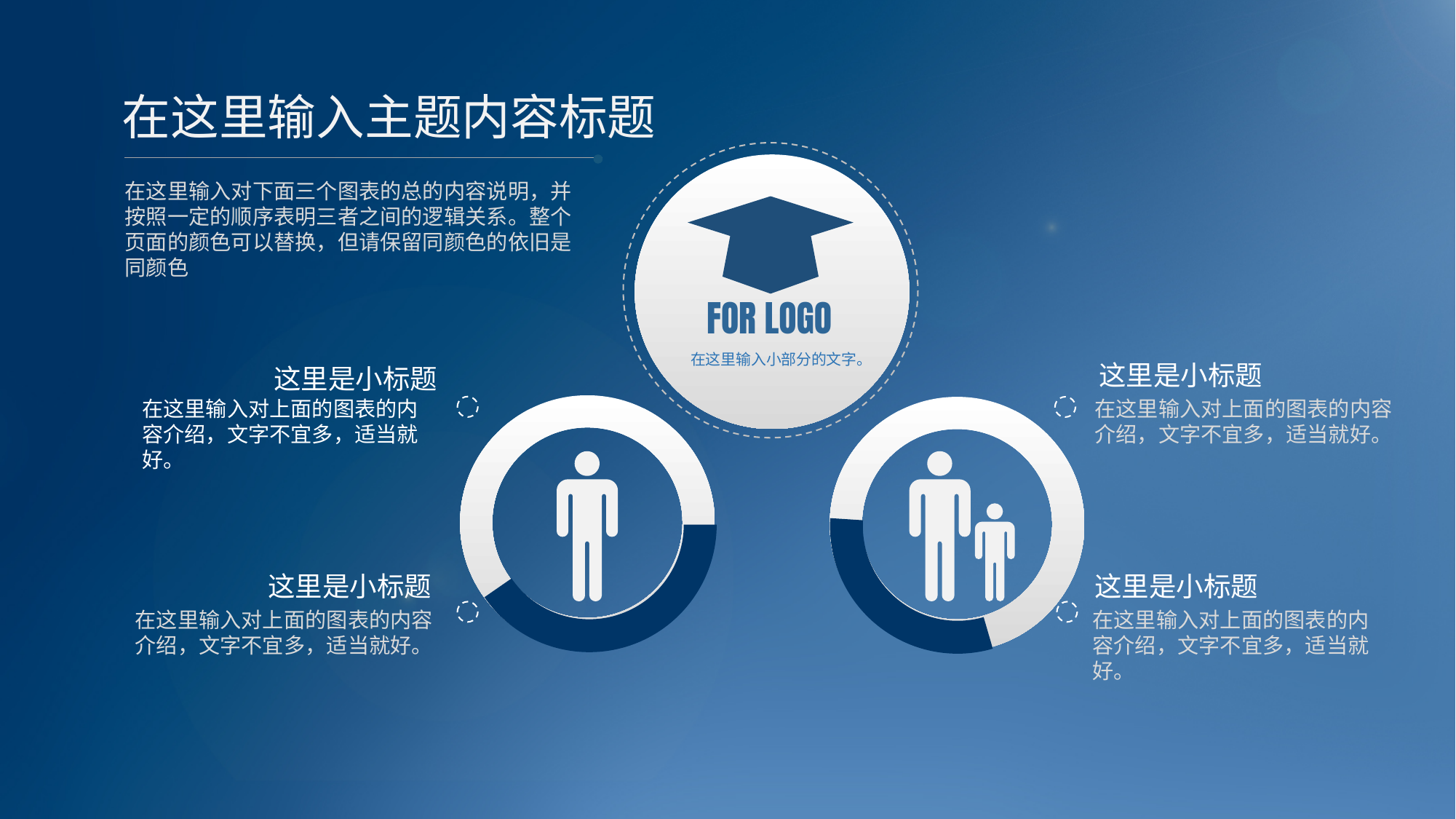

在这里输入主题内容标题

在这里输入对下面三个图表的总的内容说明，并按照一定的顺序表明三者之间的逻辑关系。整个页面的颜色可以替换，但请保留同颜色的依旧是同颜色

FOR LOGO
在这里输入小部分的文字。
这里是小标题
这里是小标题
在这里输入对上面的图表的内容介绍，文字不宜多，适当就好。
在这里输入对上面的图表的内容介绍，文字不宜多，适当就好。

这里是小标题
这里是小标题
在这里输入对上面的图表的内容介绍，文字不宜多，适当就好。
在这里输入对上面的图表的内容介绍，文字不宜多，适当就好。